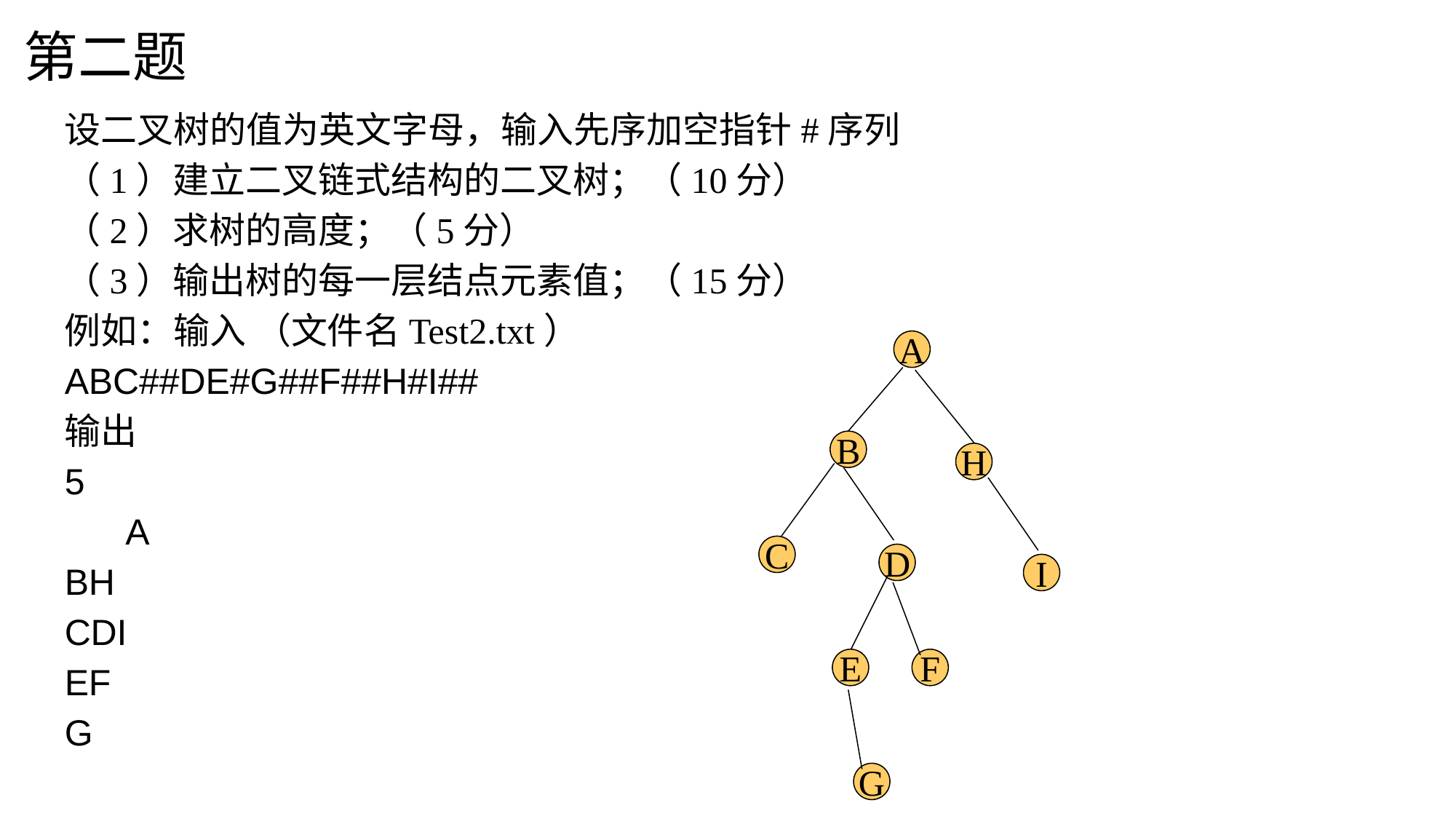

第二题
A

B
H

# 设二叉树的值为英文字母，输入先序加空指针#序列 （1）建立二叉链式结构的二叉树；（10分） （2）求树的高度；（5分） （3）输出树的每一层结点元素值；（15分） 例如：输入 （文件名Test2.txt） ABC##DE#G##F##H#I## 输出 5 A BH CDI EF G
C
D
I

E
F

G